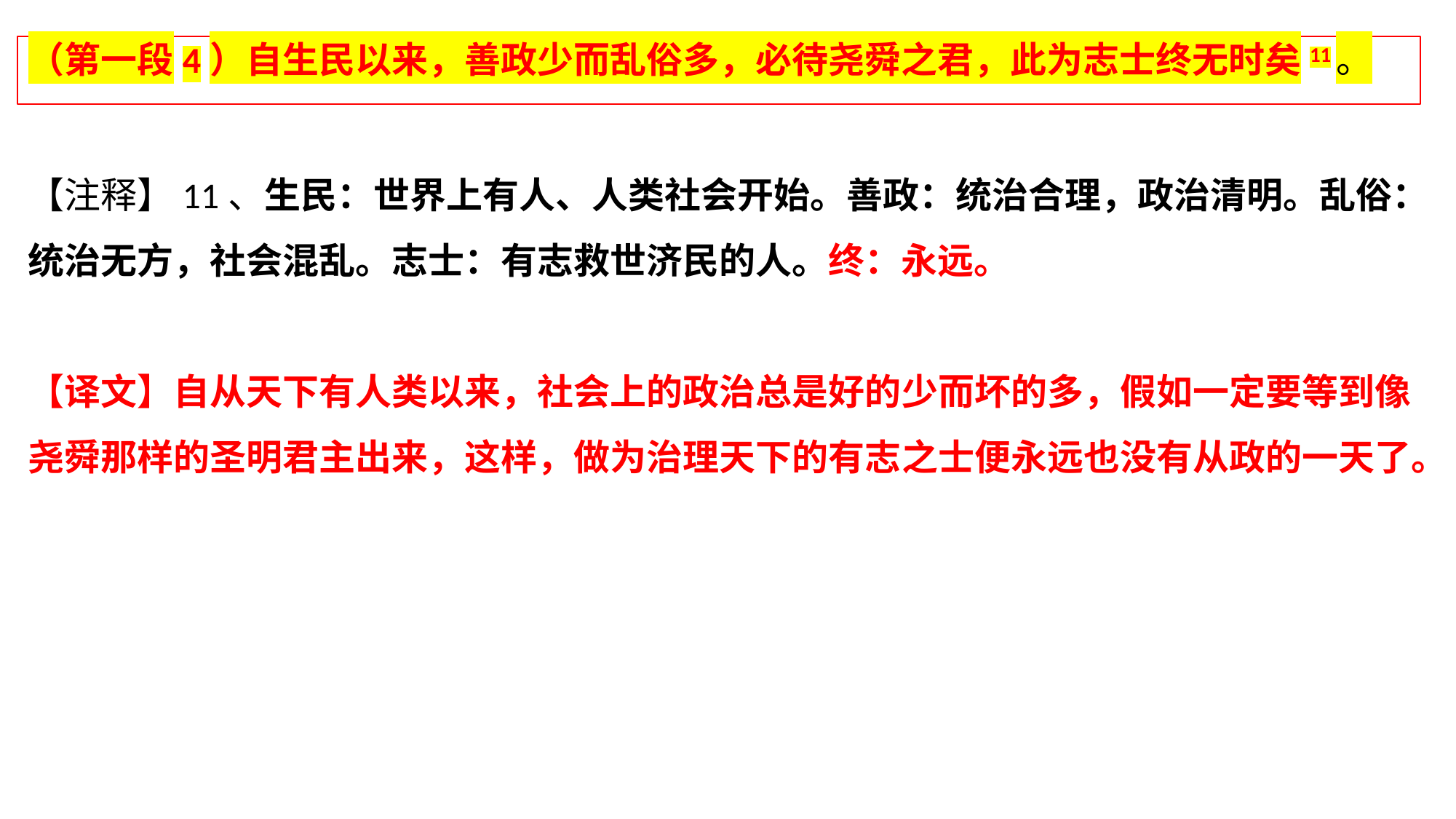

（第一段4）自生民以来，善政少而乱俗多，必待尧舜之君，此为志士终无时矣11。
【注释】11、生民：世界上有人、人类社会开始。善政：统治合理，政治清明。乱俗：统治无方，社会混乱。志士：有志救世济民的人。终：永远。

【译文】自从天下有人类以来，社会上的政治总是好的少而坏的多，假如一定要等到像尧舜那样的圣明君主出来，这样，做为治理天下的有志之士便永远也没有从政的一天了。